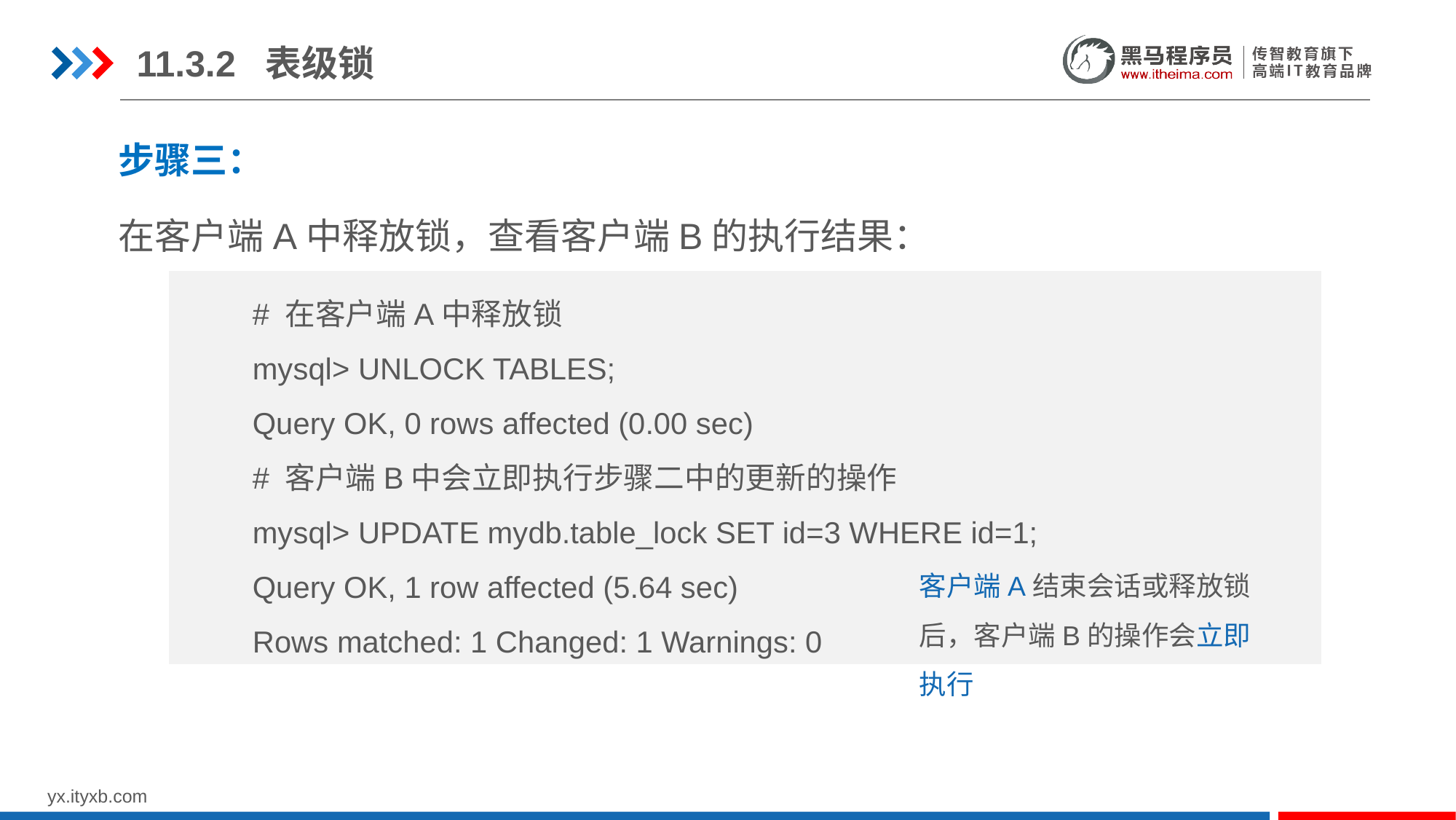

11.3.2  表级锁
步骤三：
在客户端A中释放锁，查看客户端B的执行结果：
# 在客户端A中释放锁
mysql> UNLOCK TABLES;
Query OK, 0 rows affected (0.00 sec)
# 客户端B中会立即执行步骤二中的更新的操作
mysql> UPDATE mydb.table_lock SET id=3 WHERE id=1;
Query OK, 1 row affected (5.64 sec)
Rows matched: 1 Changed: 1 Warnings: 0
客户端A结束会话或释放锁后，客户端B的操作会立即执行